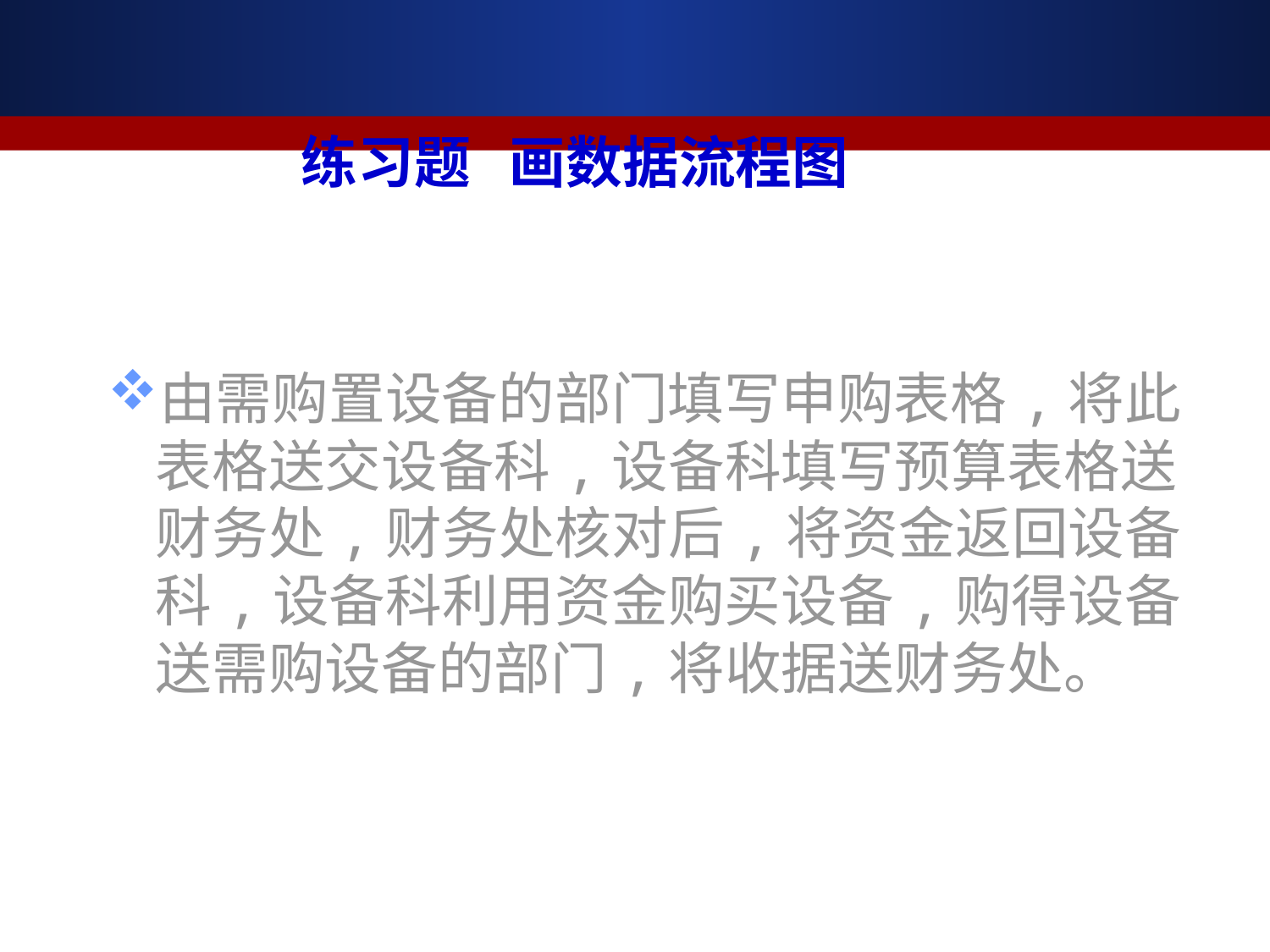

# 练习题   画数据流程图
由需购置设备的部门填写申购表格,将此表格送交设备科,设备科填写预算表格送财务处,财务处核对后,将资金返回设备科,设备科利用资金购买设备,购得设备送需购设备的部门,将收据送财务处。